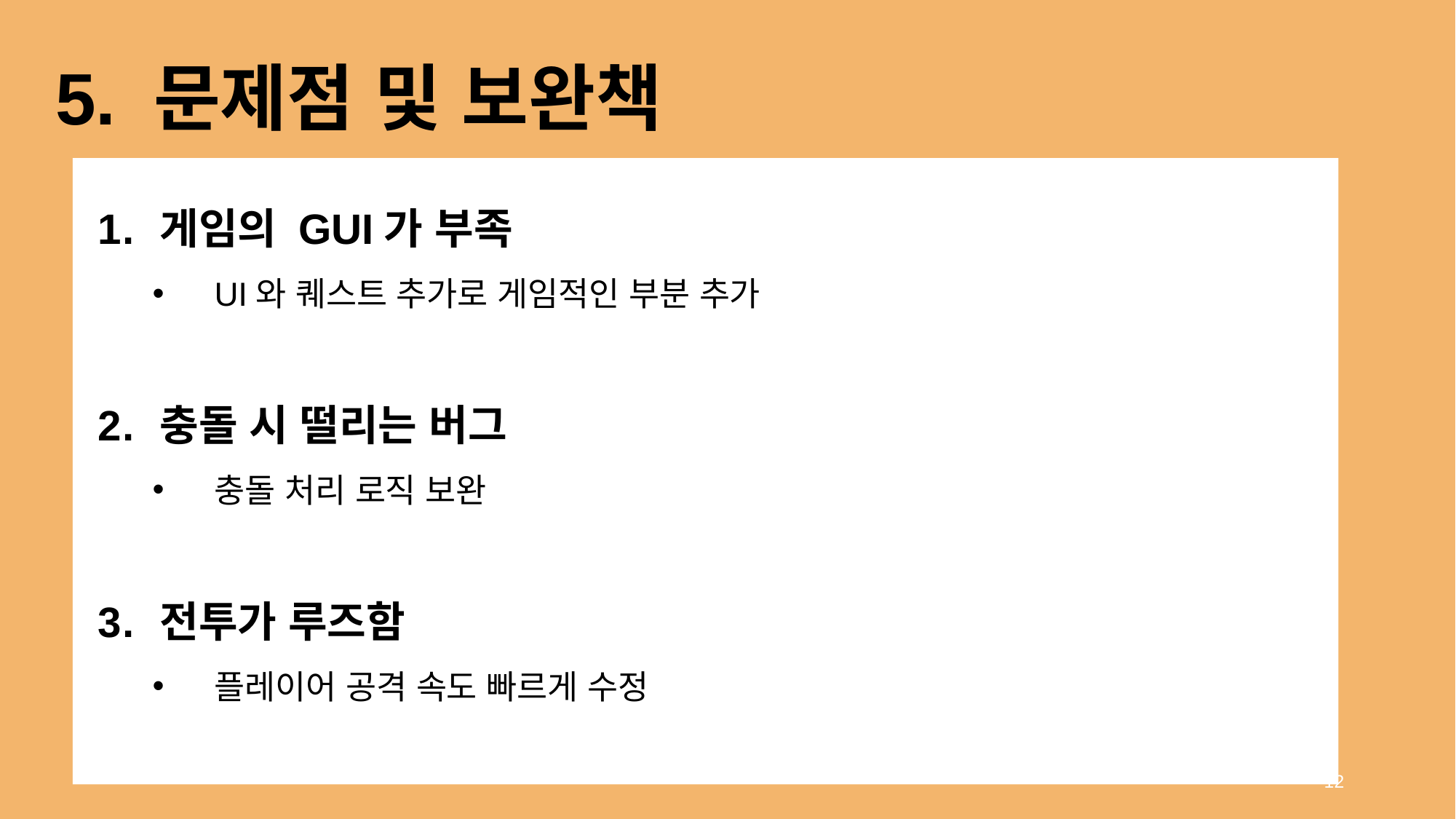

5. 문제점 및 보완책

게임의 GUI가 부족
UI와 퀘스트 추가로 게임적인 부분 추가

충돌 시 떨리는 버그
충돌 처리 로직 보완

전투가 루즈함
플레이어 공격 속도 빠르게 수정

12